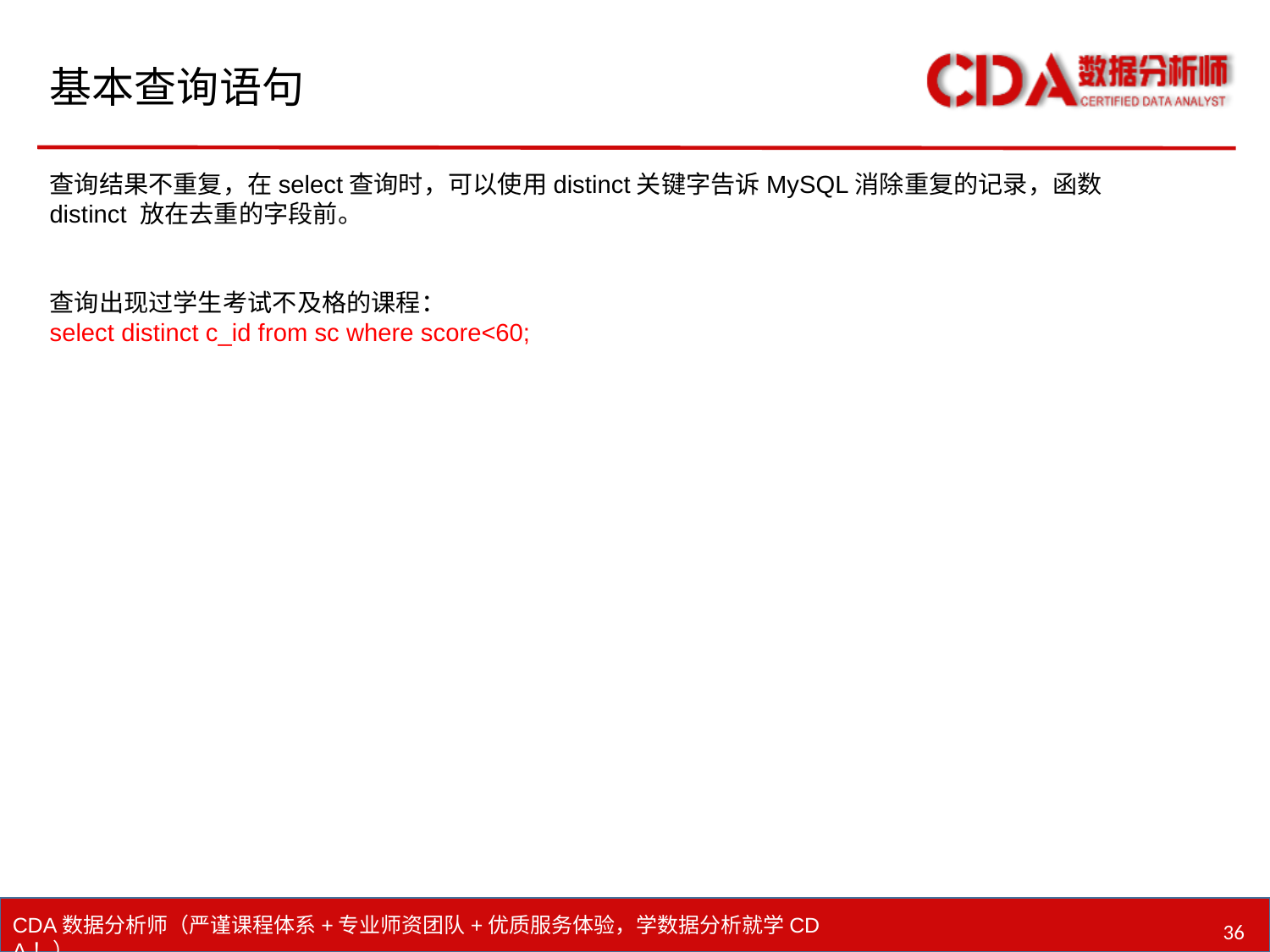

# 基本查询语句
查询结果不重复，在select查询时，可以使用distinct关键字告诉MySQL消除重复的记录，函数distinct 放在去重的字段前。

查询出现过学生考试不及格的课程：
select distinct c_id from sc where score<60;

36